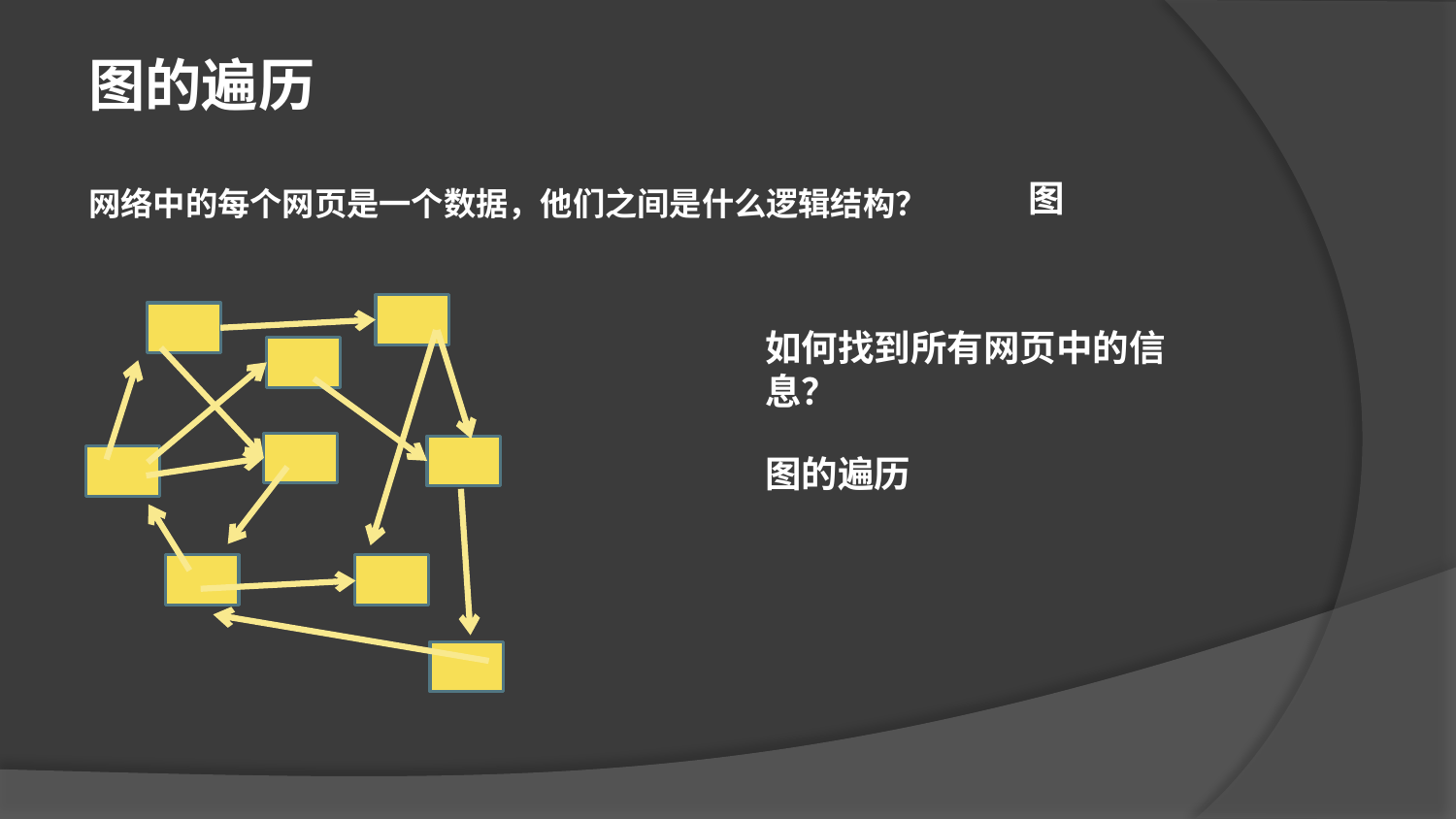

图的遍历
网络中的每个网页是一个数据，他们之间是什么逻辑结构？
图

如何找到所有网页中的信息？
图的遍历